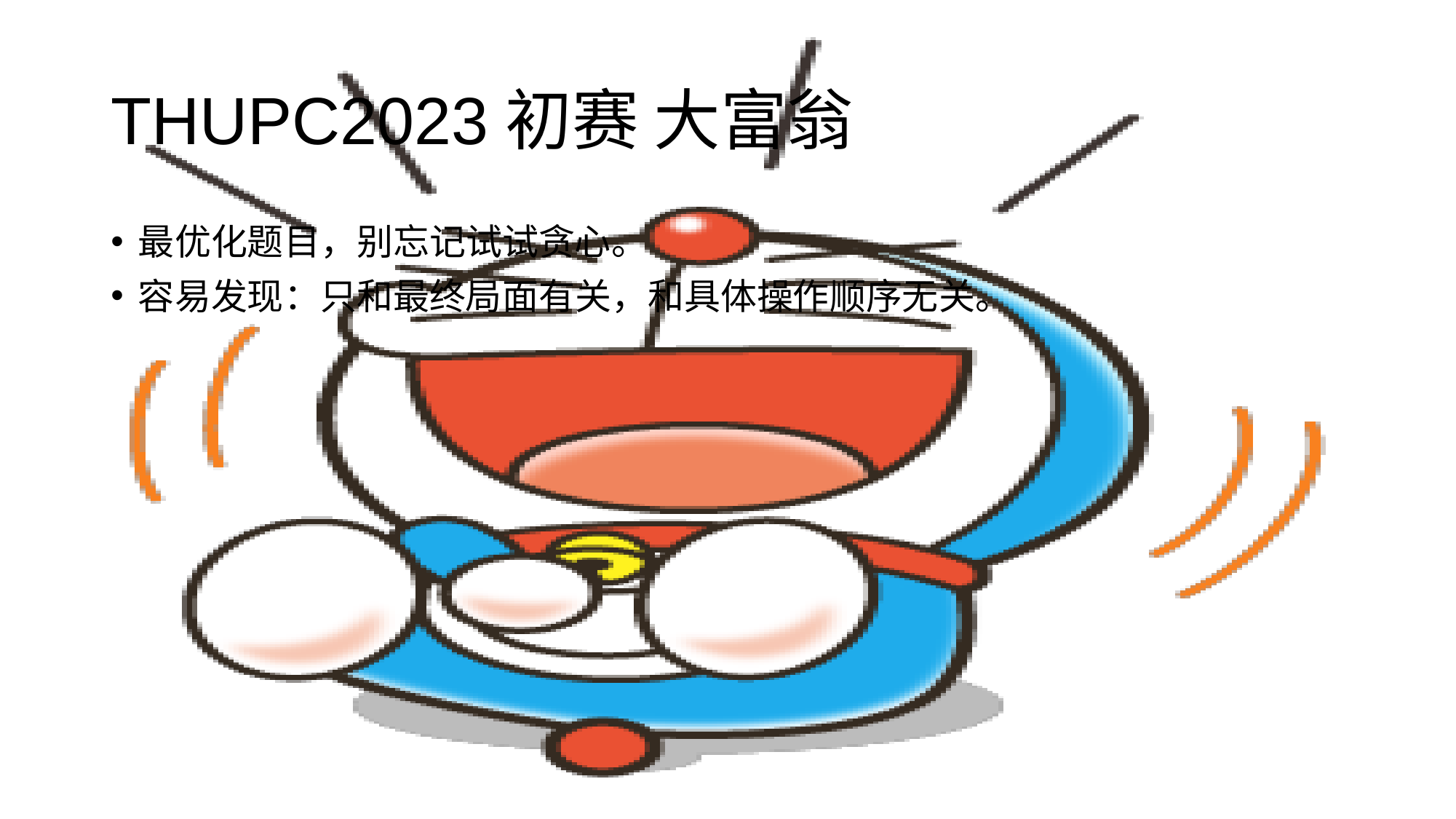

# THUPC2023初赛 大富翁
最优化题目，别忘记试试贪心。
容易发现：只和最终局面有关，和具体操作顺序无关。